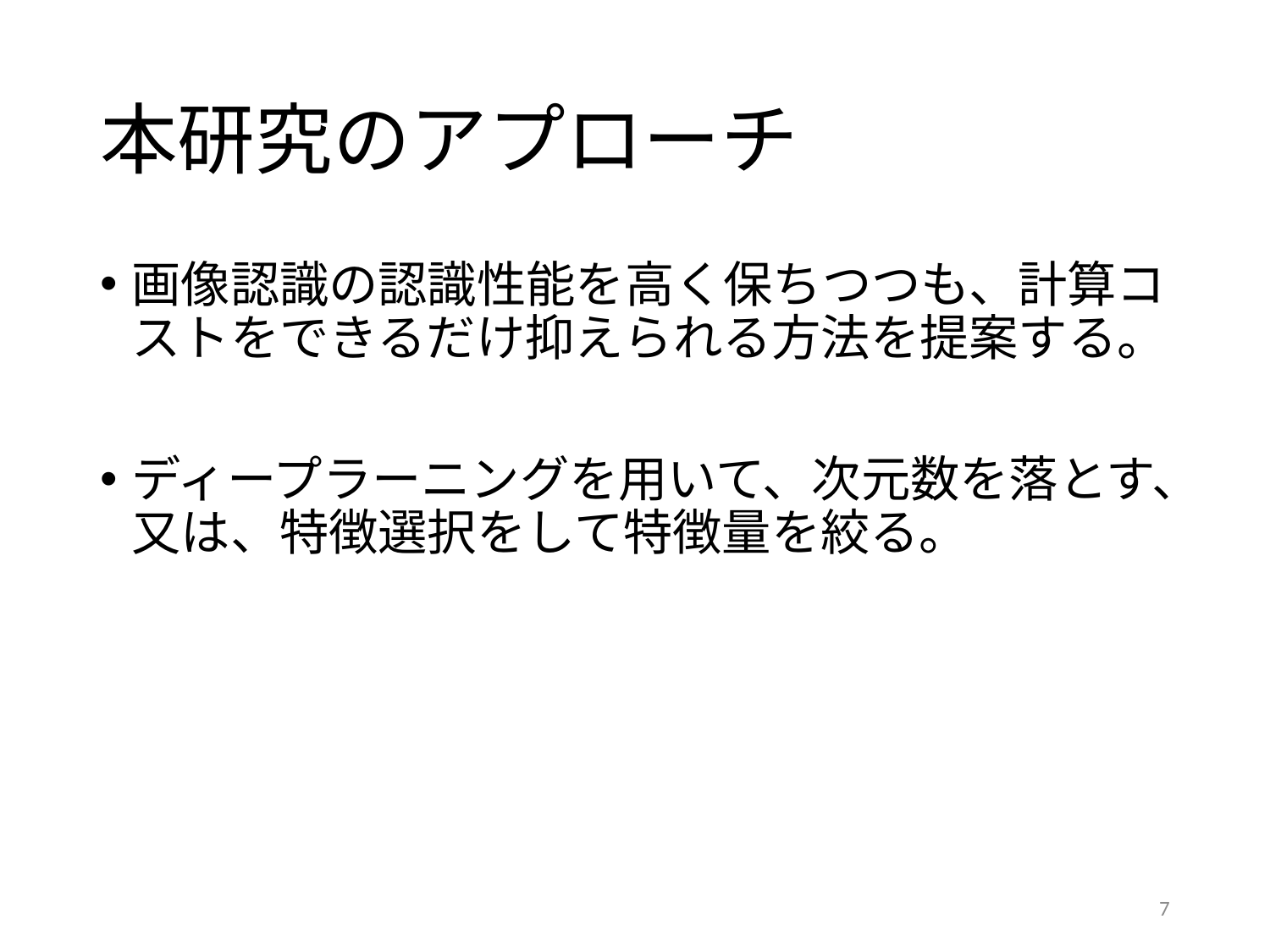

# 本研究のアプローチ
画像認識の認識性能を高く保ちつつも、計算コストをできるだけ抑えられる方法を提案する。

ディープラーニングを用いて、次元数を落とす、又は、特徴選択をして特徴量を絞る。

7